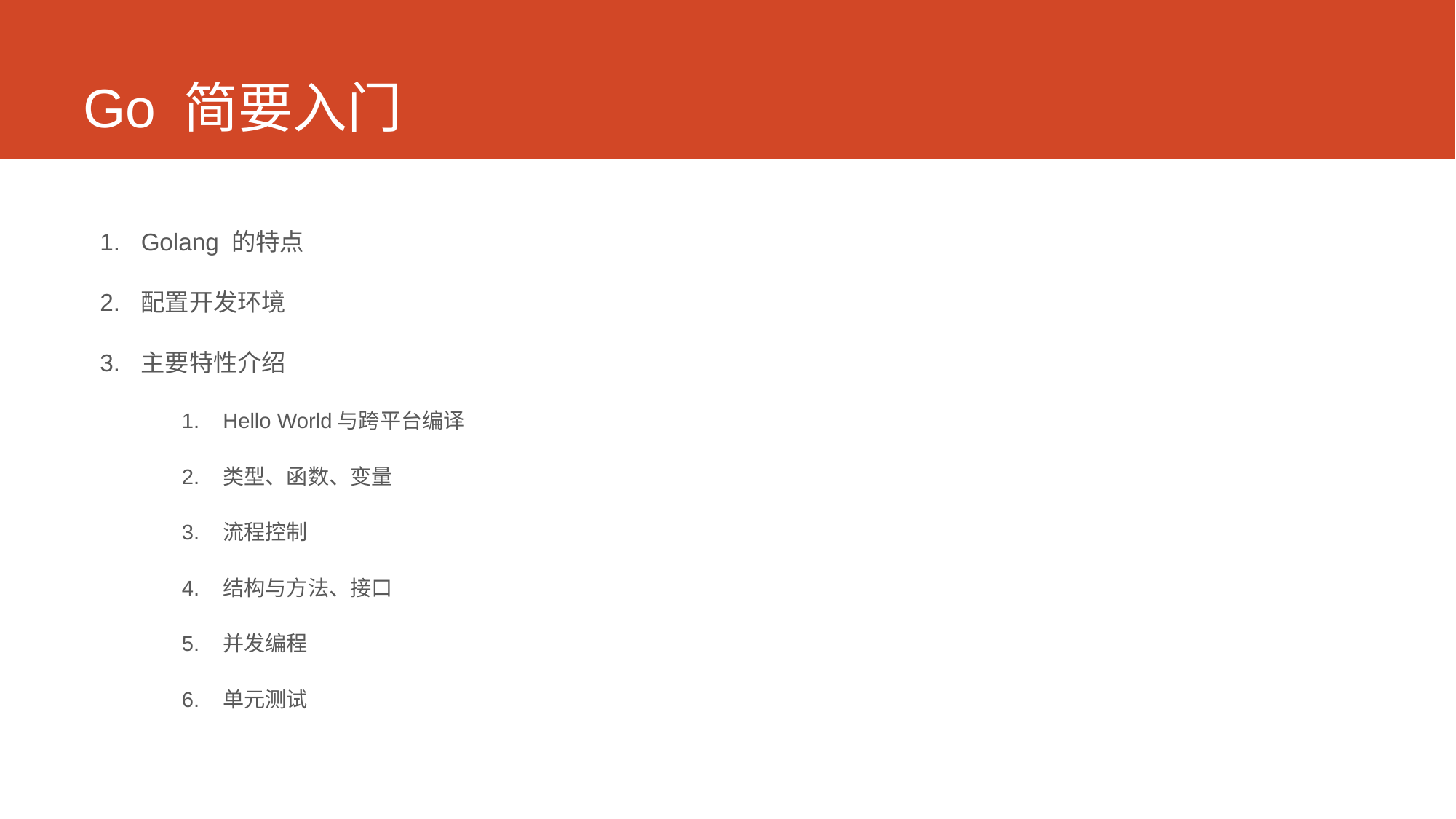

# Go 简要入门
Golang 的特点
配置开发环境
主要特性介绍
Hello World与跨平台编译
类型、函数、变量
流程控制
结构与方法、接口
并发编程
单元测试